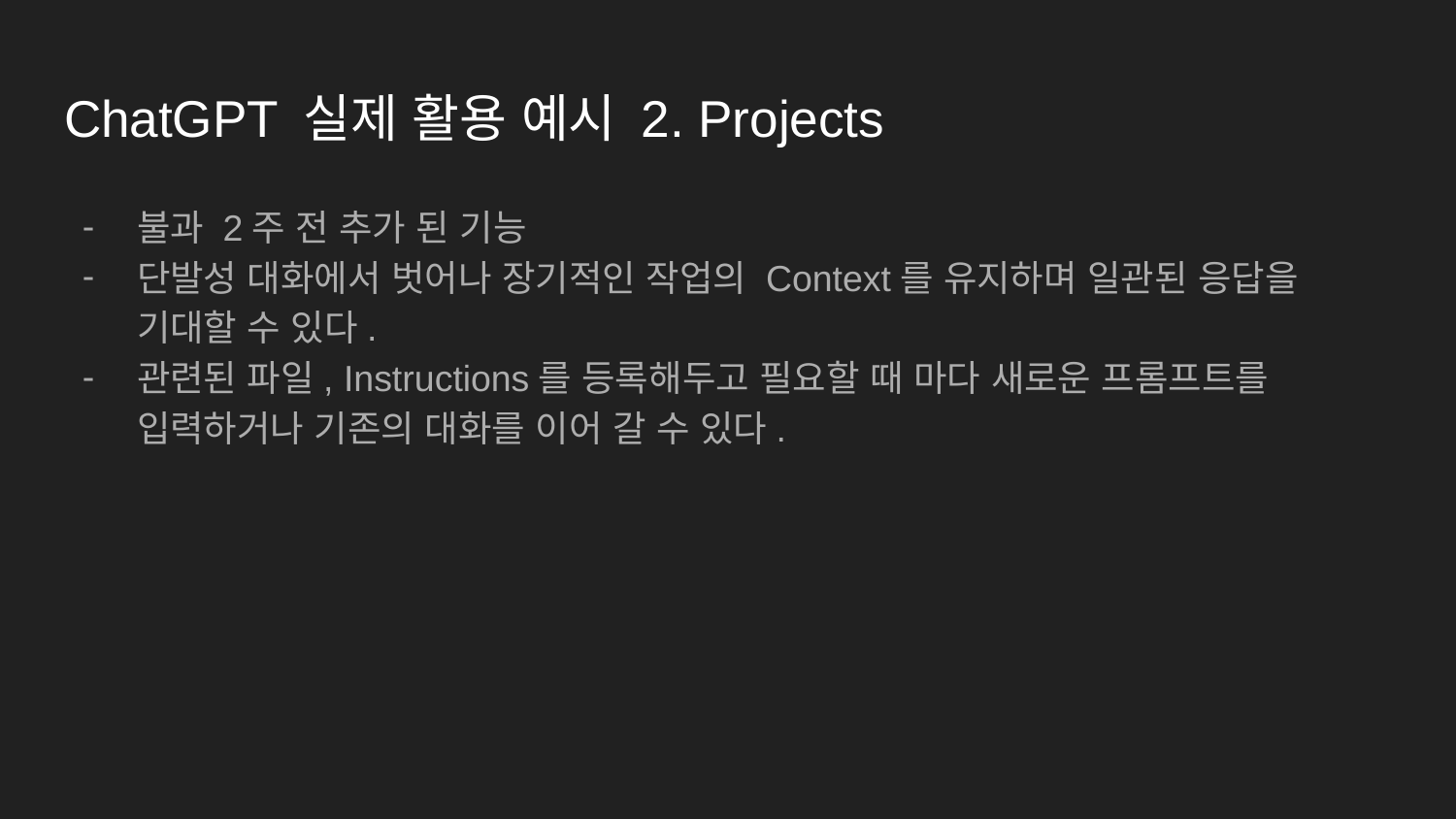

# ChatGPT 실제 활용 예시 2. Projects
불과 2주 전 추가 된 기능
단발성 대화에서 벗어나 장기적인 작업의 Context를 유지하며 일관된 응답을 기대할 수 있다.
관련된 파일, Instructions를 등록해두고 필요할 때 마다 새로운 프롬프트를 입력하거나 기존의 대화를 이어 갈 수 있다.